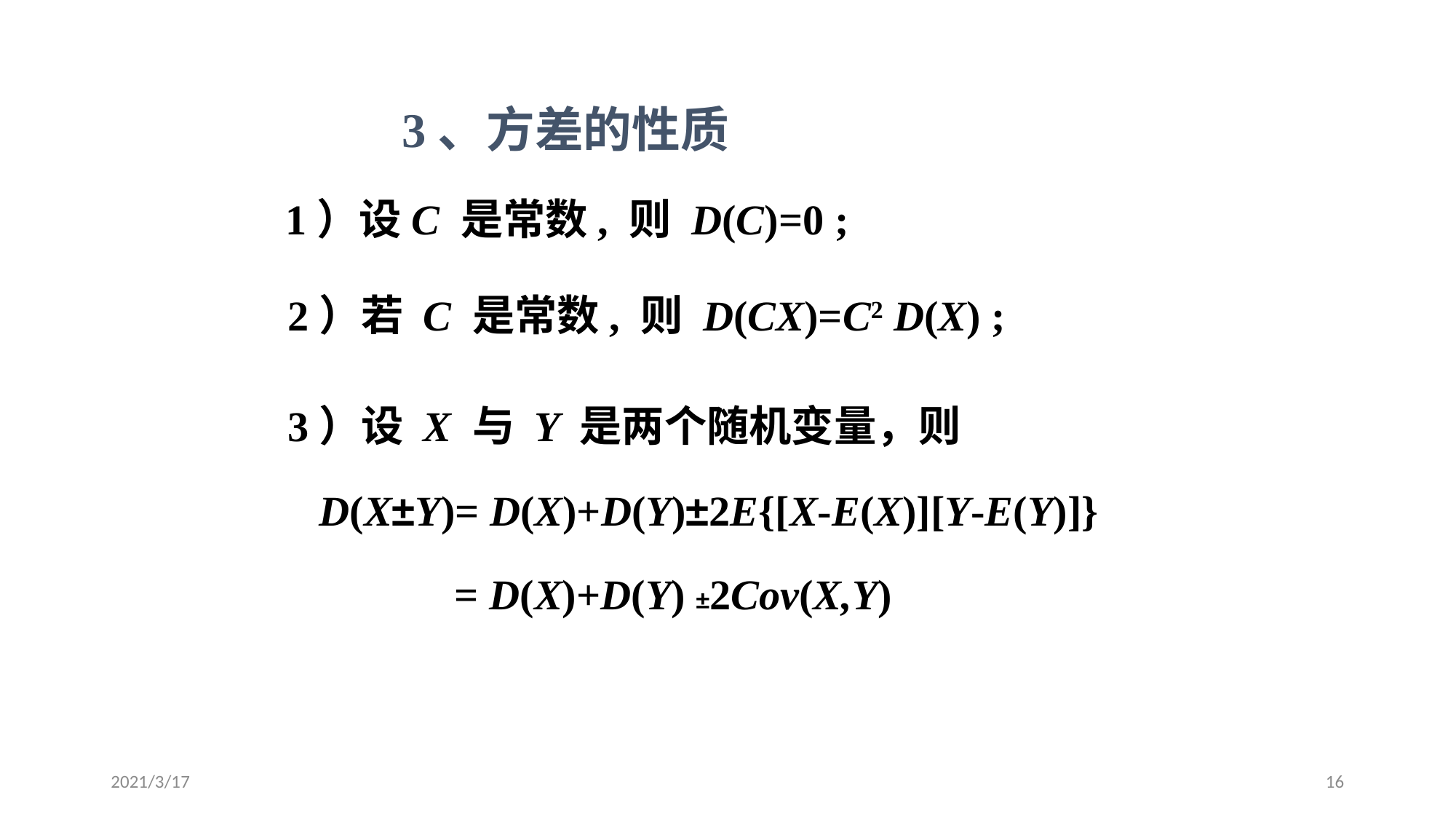

3、方差的性质
   1）设C 是常数, 则 D(C)=0 ;
   2）若 C 是常数, 则 D(CX)=C2 D(X) ;
   3）设 X 与 Y 是两个随机变量，则
      D(X±Y)= D(X)+D(Y)±2E{[X-E(X)][Y-E(Y)]}
　　　　  = D(X)+D(Y) ±2Cov(X,Y)
2021/3/17
16